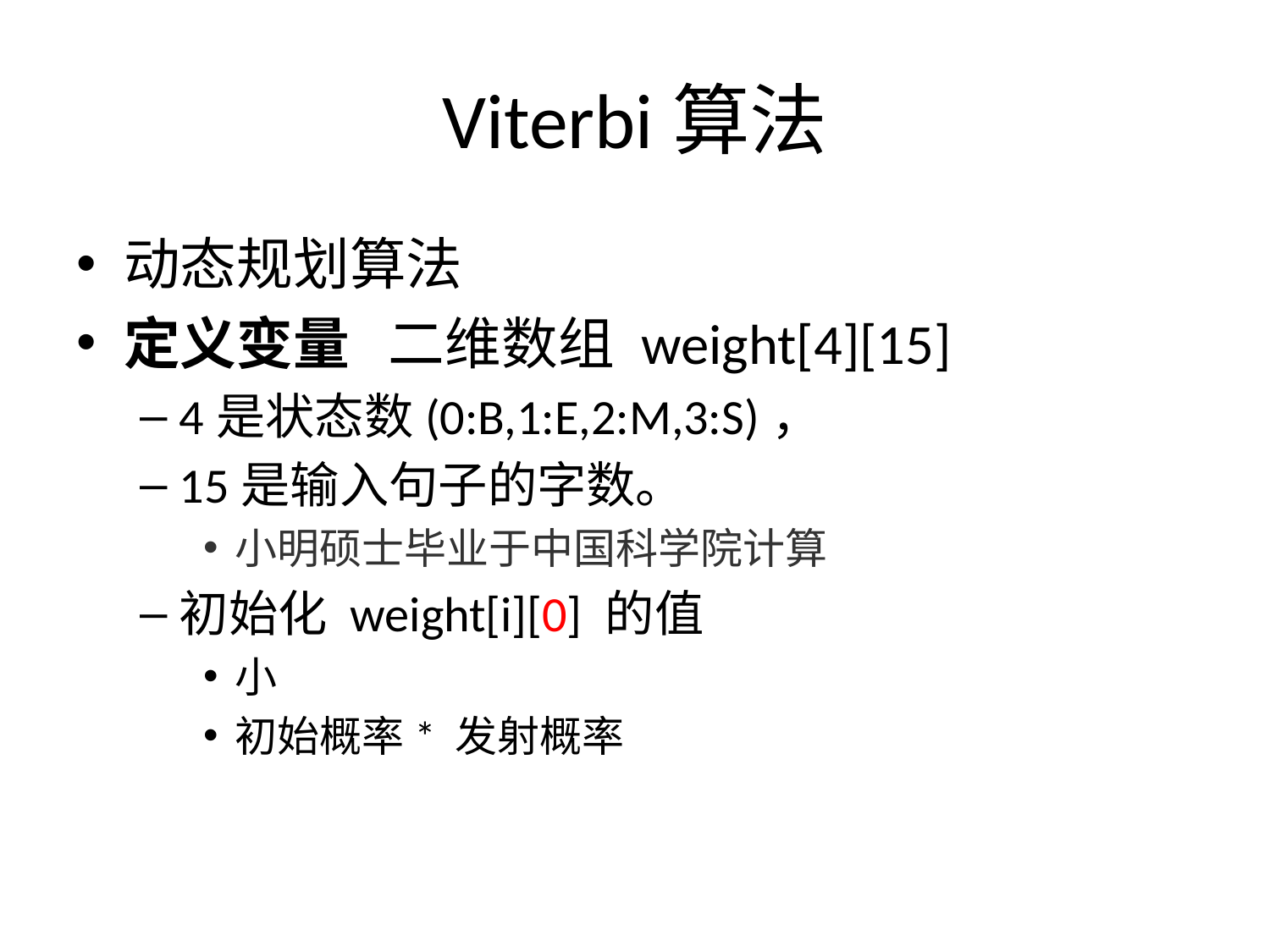

# Viterbi算法
动态规划算法
定义变量   二维数组 weight[4][15]
4是状态数(0:B,1:E,2:M,3:S)，
15是输入句子的字数。
小明硕士毕业于中国科学院计算
初始化 weight[i][0] 的值
小
初始概率* 发射概率